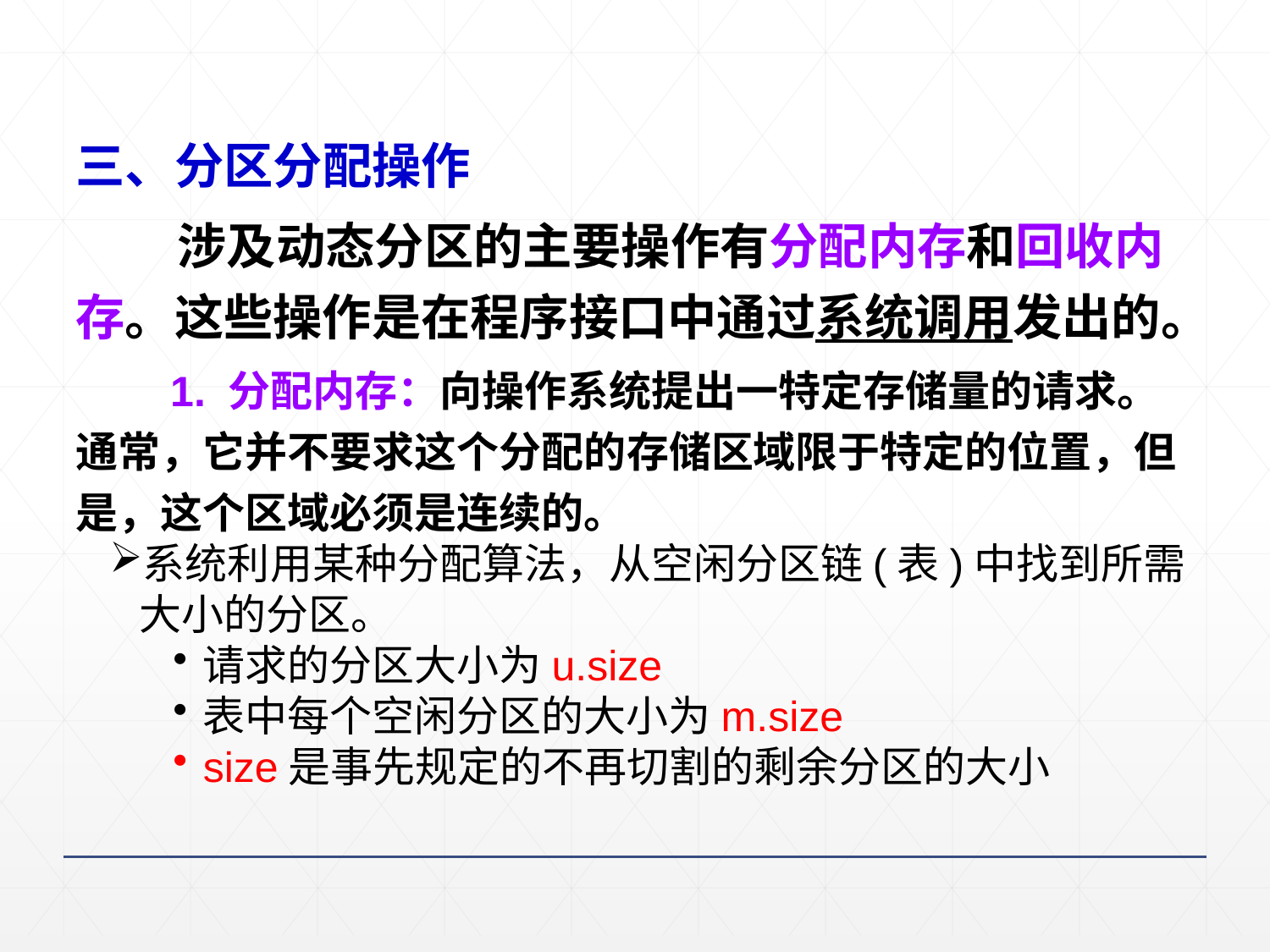

三、分区分配操作
        涉及动态分区的主要操作有分配内存和回收内存。这些操作是在程序接口中通过系统调用发出的。
        1. 分配内存：向操作系统提出一特定存储量的请求。通常，它并不要求这个分配的存储区域限于特定的位置，但是，这个区域必须是连续的。
系统利用某种分配算法，从空闲分区链(表)中找到所需大小的分区。
请求的分区大小为u.size
表中每个空闲分区的大小为m.size
size是事先规定的不再切割的剩余分区的大小